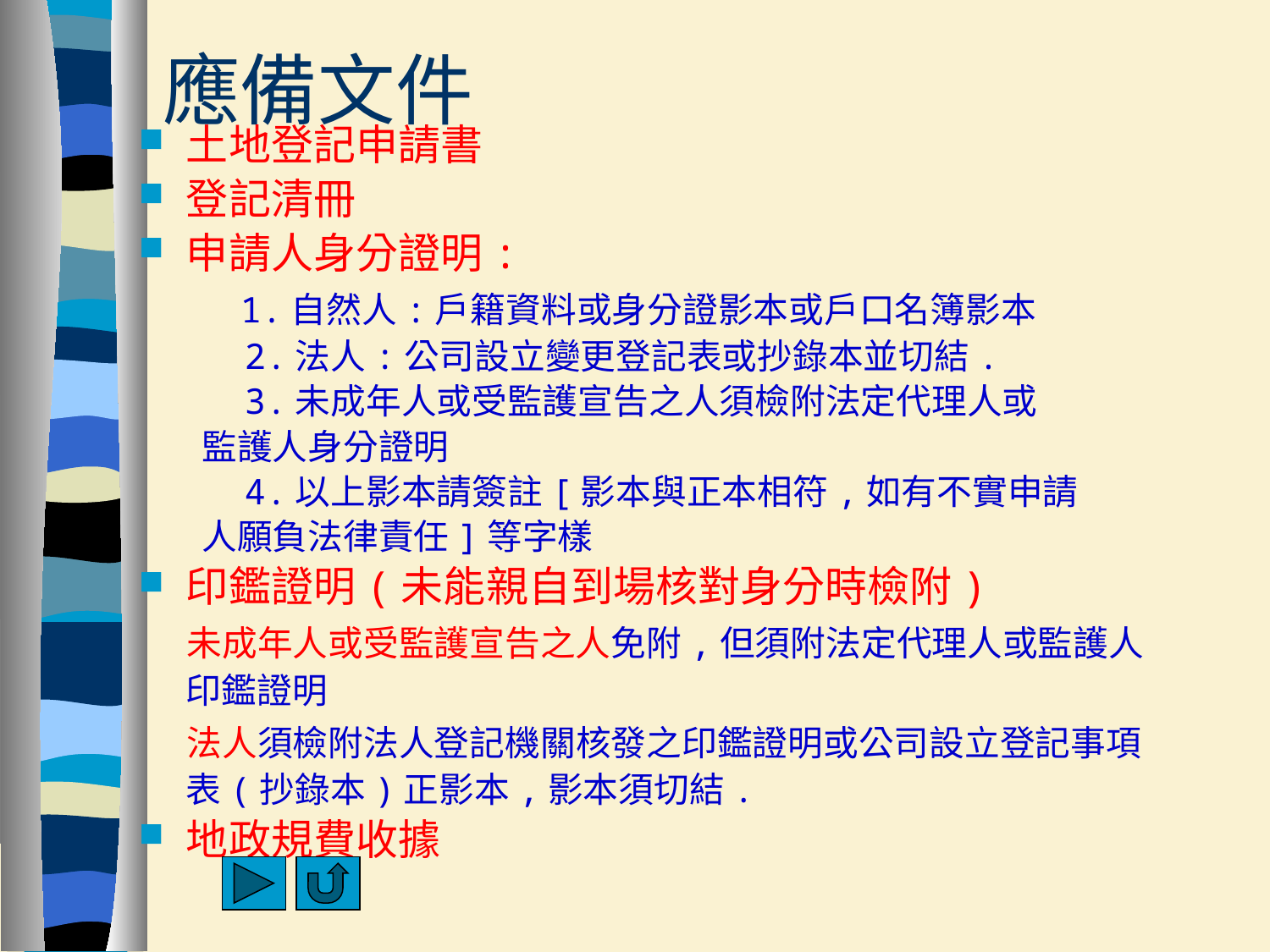

# 應備文件
土地登記申請書
登記清冊
申請人身分證明:
    1.自然人:戶籍資料或身分證影本或戶口名簿影本
     2.法人:公司設立變更登記表或抄錄本並切結.
     3.未成年人或受監護宣告之人須檢附法定代理人或
       監護人身分證明
     4.以上影本請簽註[影本與正本相符,如有不實申請
       人願負法律責任]等字樣
印鑑證明(未能親自到場核對身分時檢附)
    未成年人或受監護宣告之人免附,但須附法定代理人或監護人
     印鑑證明
    法人須檢附法人登記機關核發之印鑑證明或公司設立登記事項
     表(抄錄本)正影本,影本須切結.
地政規費收據